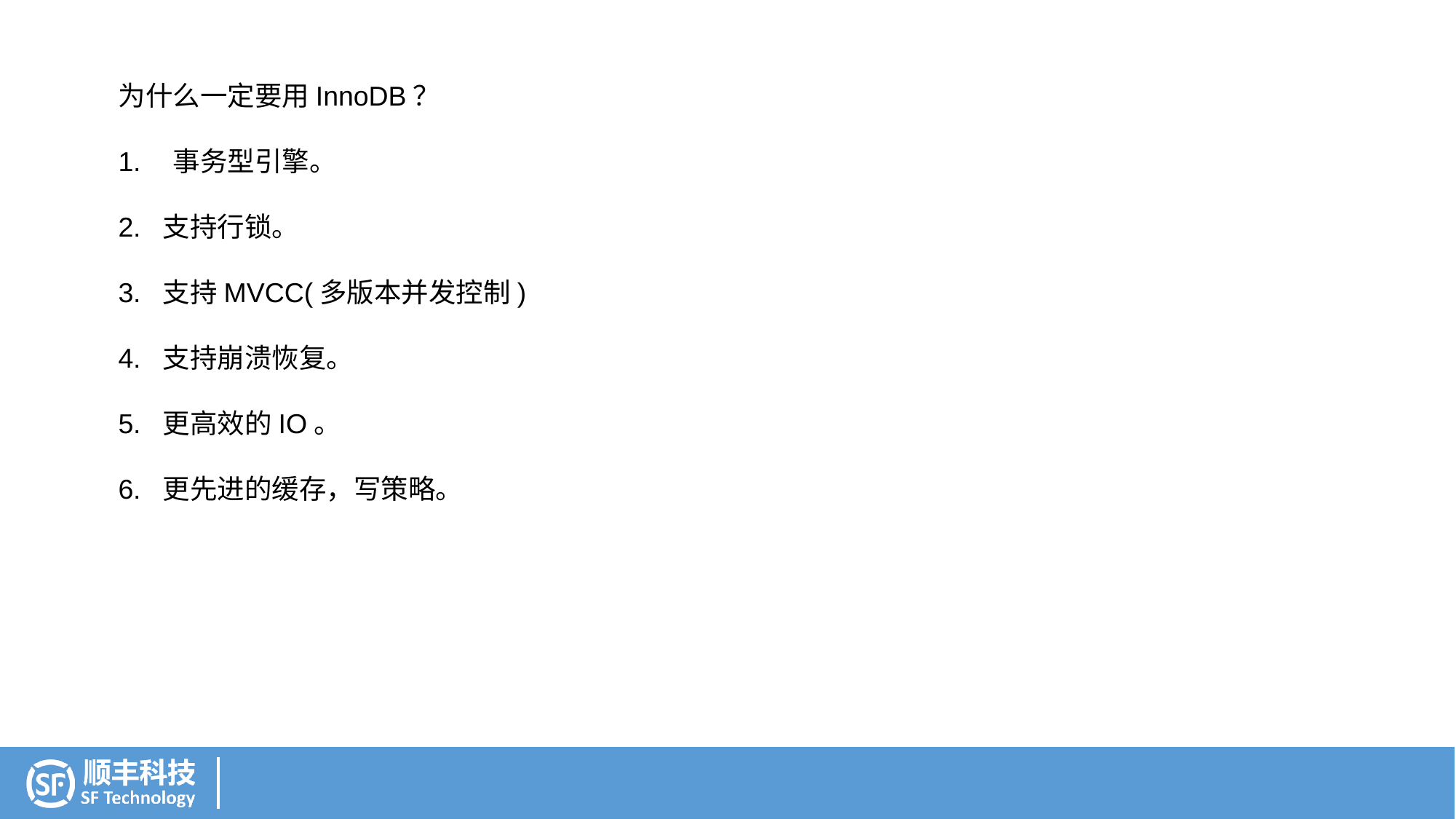

为什么一定要用InnoDB？

事务型引擎。

2.  支持行锁。

3.  支持MVCC(多版本并发控制)

4.  支持崩溃恢复。

5.  更高效的IO。

6.  更先进的缓存，写策略。